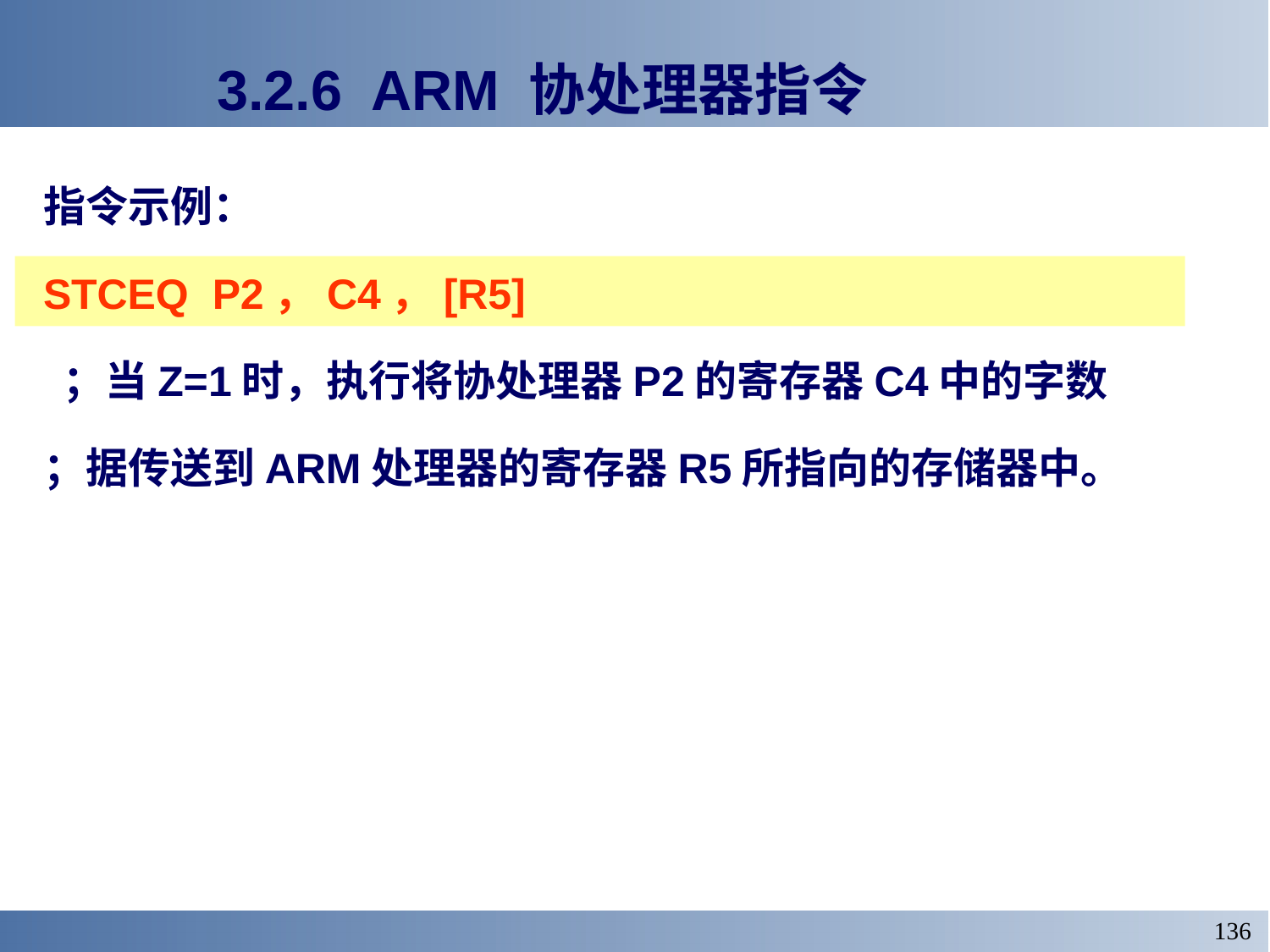

# 3.2.6  ARM 协处理器指令
指令示例：
STCEQ  P2，C4，[R5]
 ；当Z=1时，执行将协处理器P2的寄存器C4中的字数
；据传送到ARM处理器的寄存器R5所指向的存储器中。